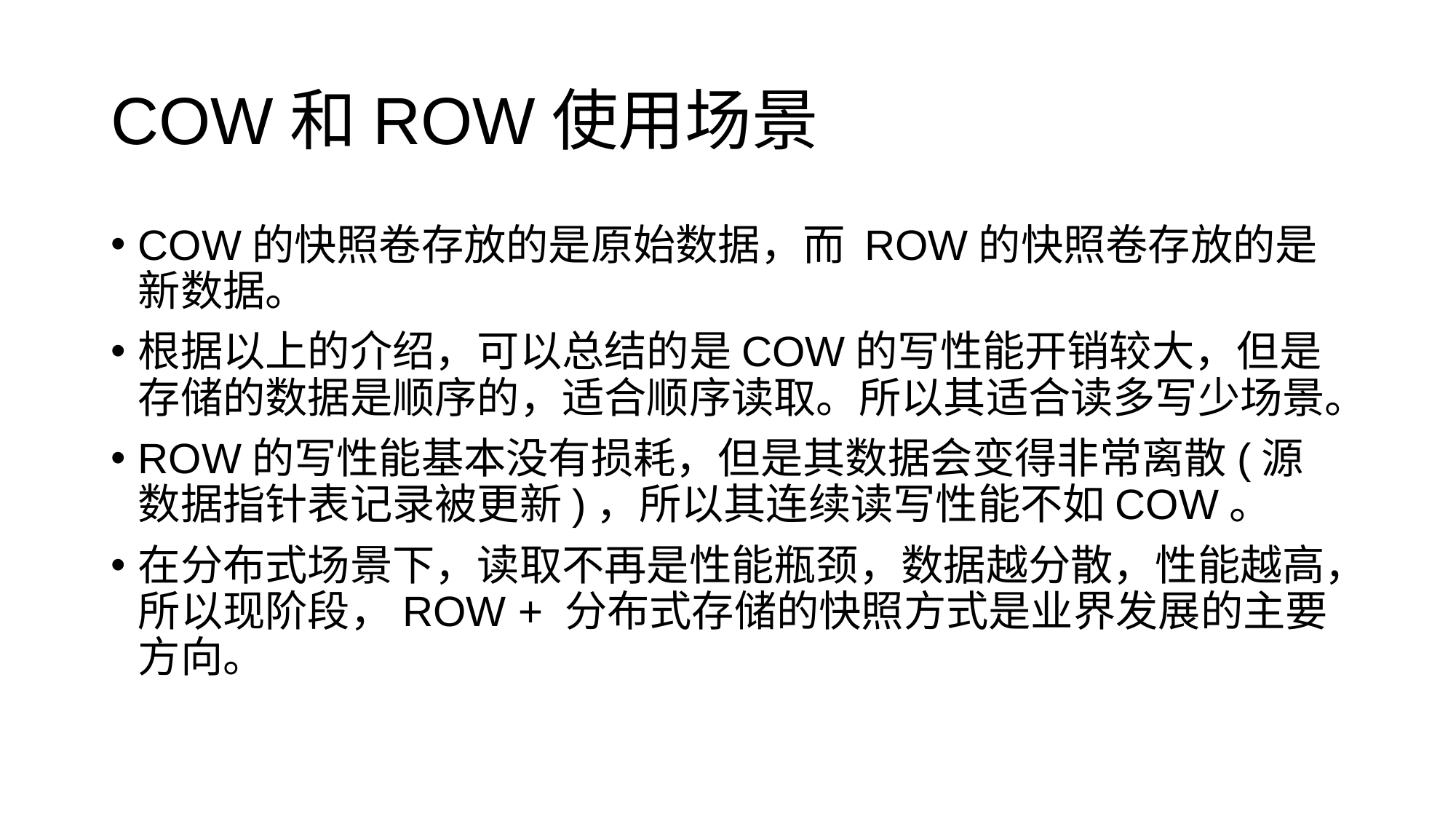

# COW和ROW使用场景
COW的快照卷存放的是原始数据，而 ROW的快照卷存放的是新数据。
根据以上的介绍，可以总结的是COW的写性能开销较大，但是存储的数据是顺序的，适合顺序读取。所以其适合读多写少场景。
ROW的写性能基本没有损耗，但是其数据会变得非常离散(源数据指针表记录被更新)，所以其连续读写性能不如COW。
在分布式场景下，读取不再是性能瓶颈，数据越分散，性能越高，所以现阶段，ROW + 分布式存储的快照方式是业界发展的主要方向。